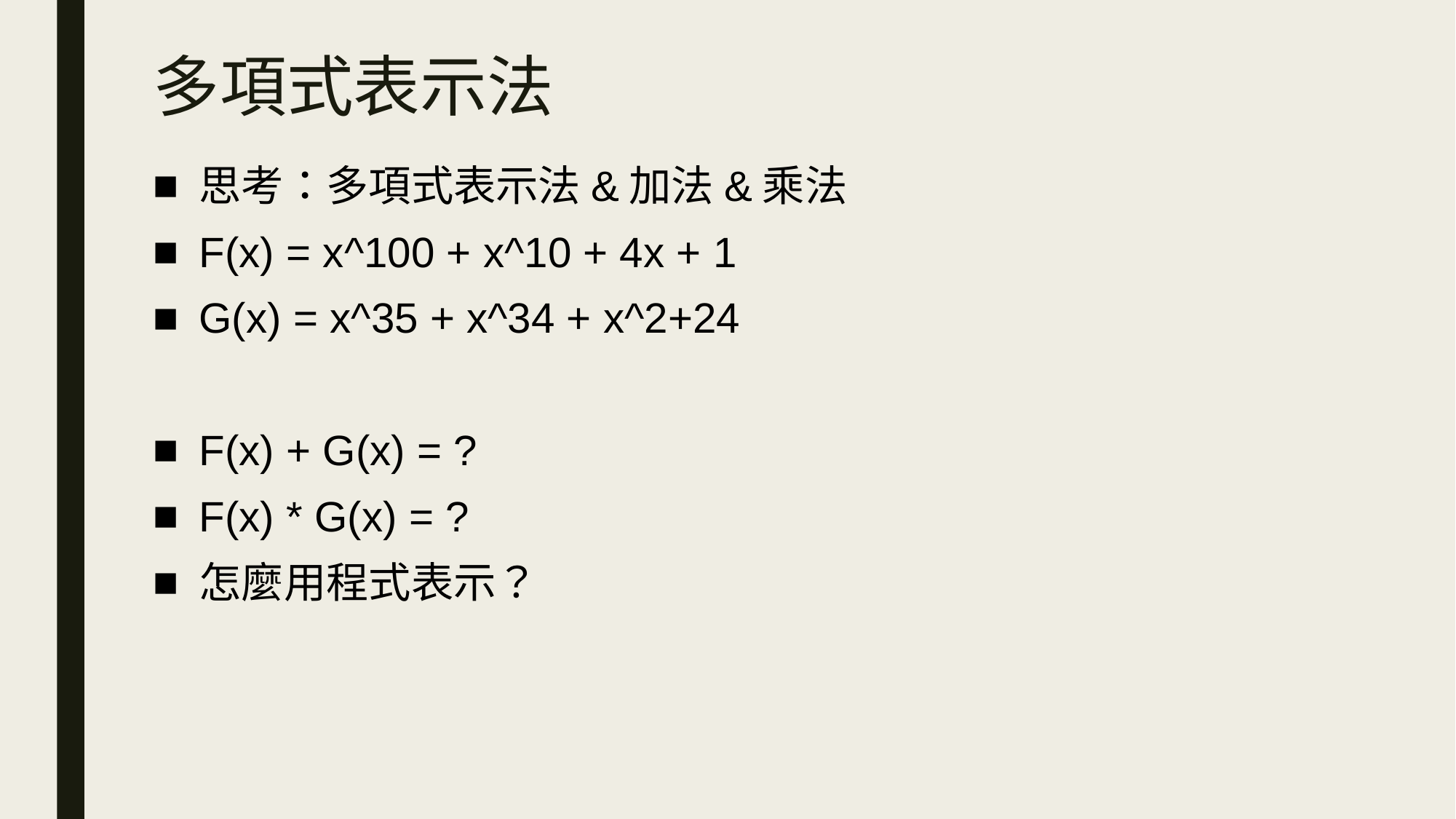

# 多項式表示法
思考：多項式表示法&加法&乘法
F(x) = x^100 + x^10 + 4x + 1
G(x) = x^35 + x^34 + x^2+24

F(x) + G(x) = ?
F(x) * G(x) = ?
怎麼用程式表示？